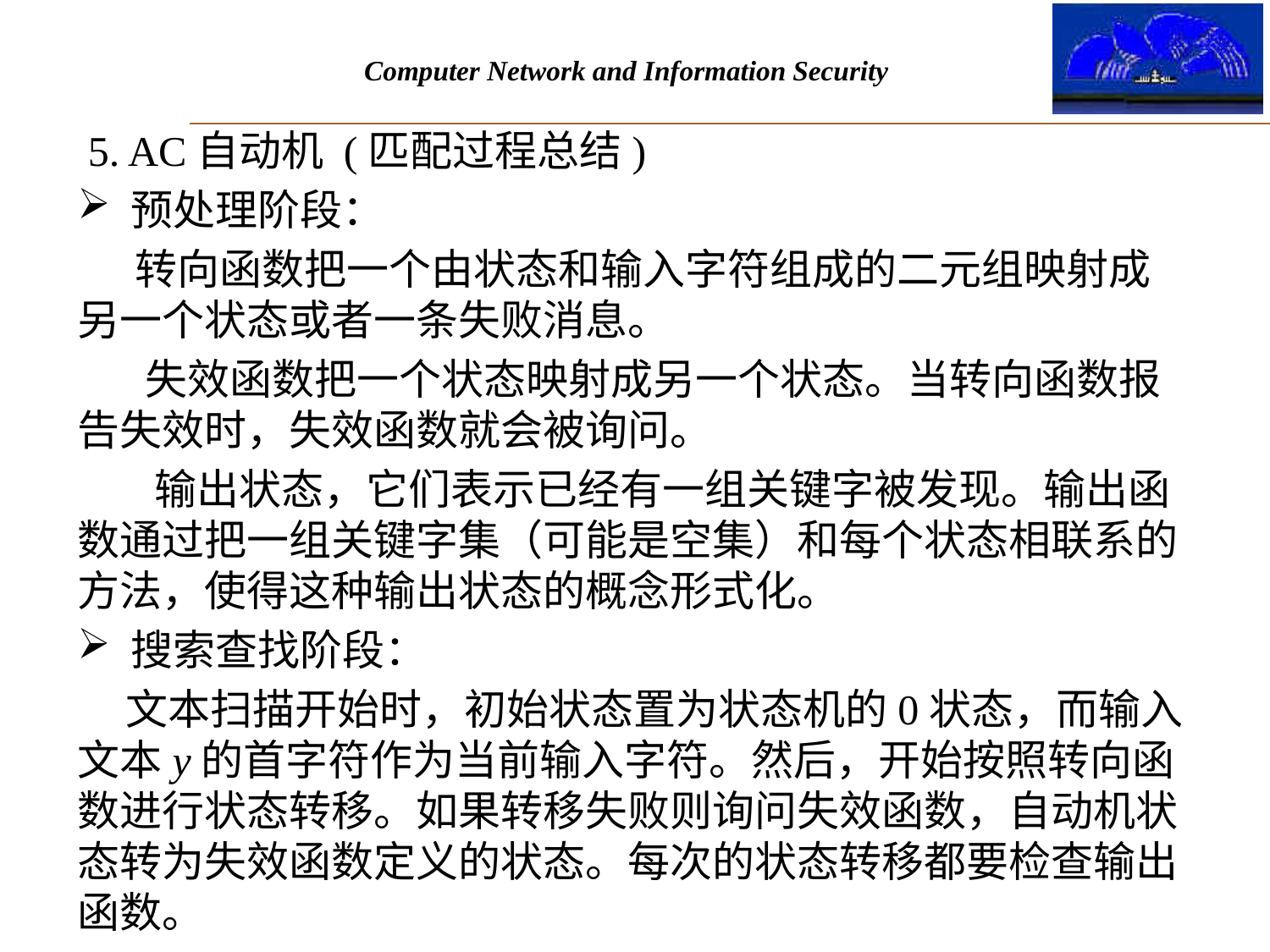

5. AC自动机 (匹配过程总结)
 预处理阶段：
     转向函数把一个由状态和输入字符组成的二元组映射成另一个状态或者一条失败消息。
      失效函数把一个状态映射成另一个状态。当转向函数报告失效时，失效函数就会被询问。
       输出状态，它们表示已经有一组关键字被发现。输出函数通过把一组关键字集（可能是空集）和每个状态相联系的方法，使得这种输出状态的概念形式化。
 搜索查找阶段：
    文本扫描开始时，初始状态置为状态机的0状态，而输入文本y的首字符作为当前输入字符。然后，开始按照转向函数进行状态转移。如果转移失败则询问失效函数，自动机状态转为失效函数定义的状态。每次的状态转移都要检查输出函数。